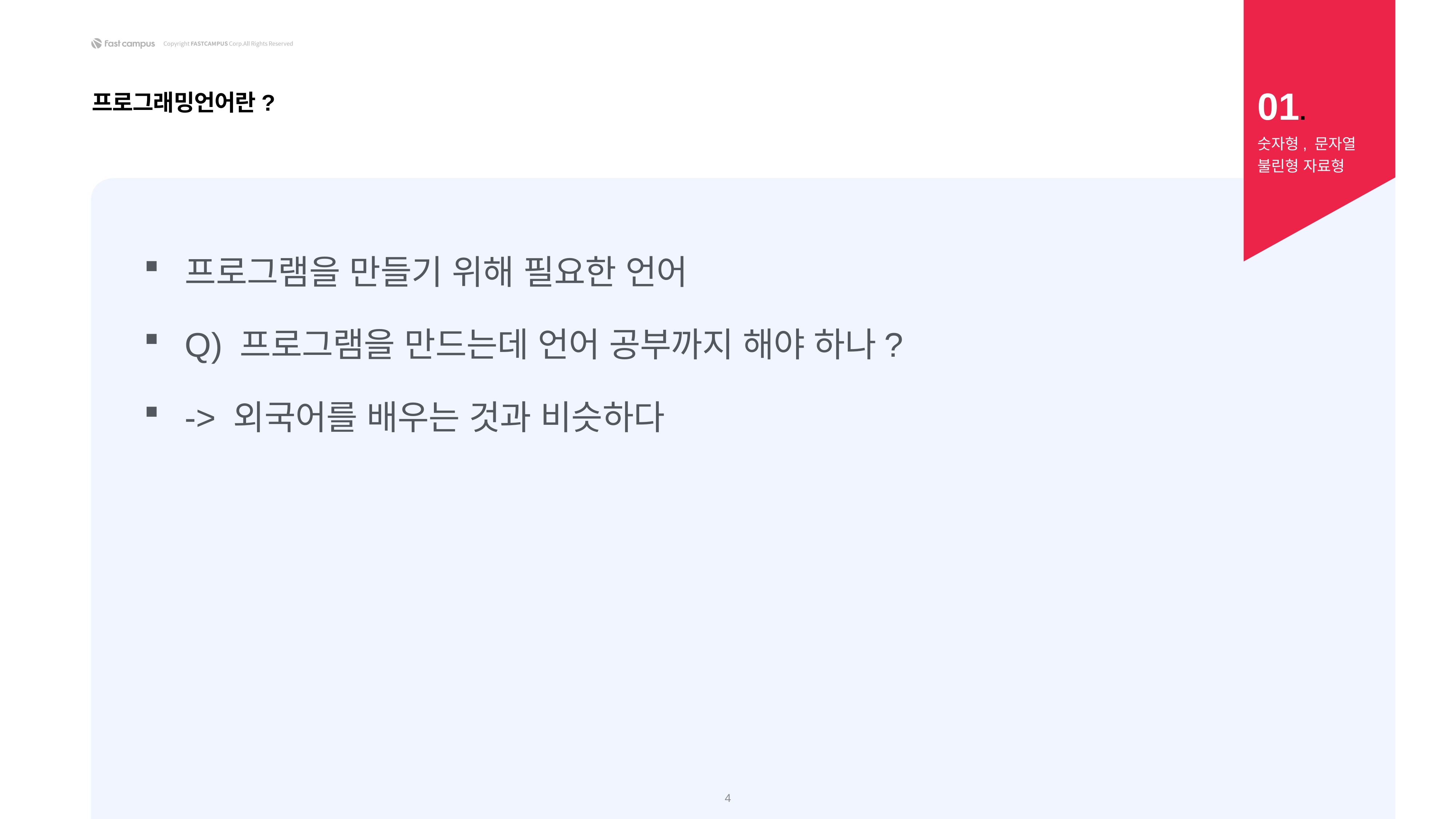

01.
프로그래밍언어란?
숫자형, 문자열
불린형 자료형
프로그램을 만들기 위해 필요한 언어
Q) 프로그램을 만드는데 언어 공부까지 해야 하나?
-> 외국어를 배우는 것과 비슷하다
4